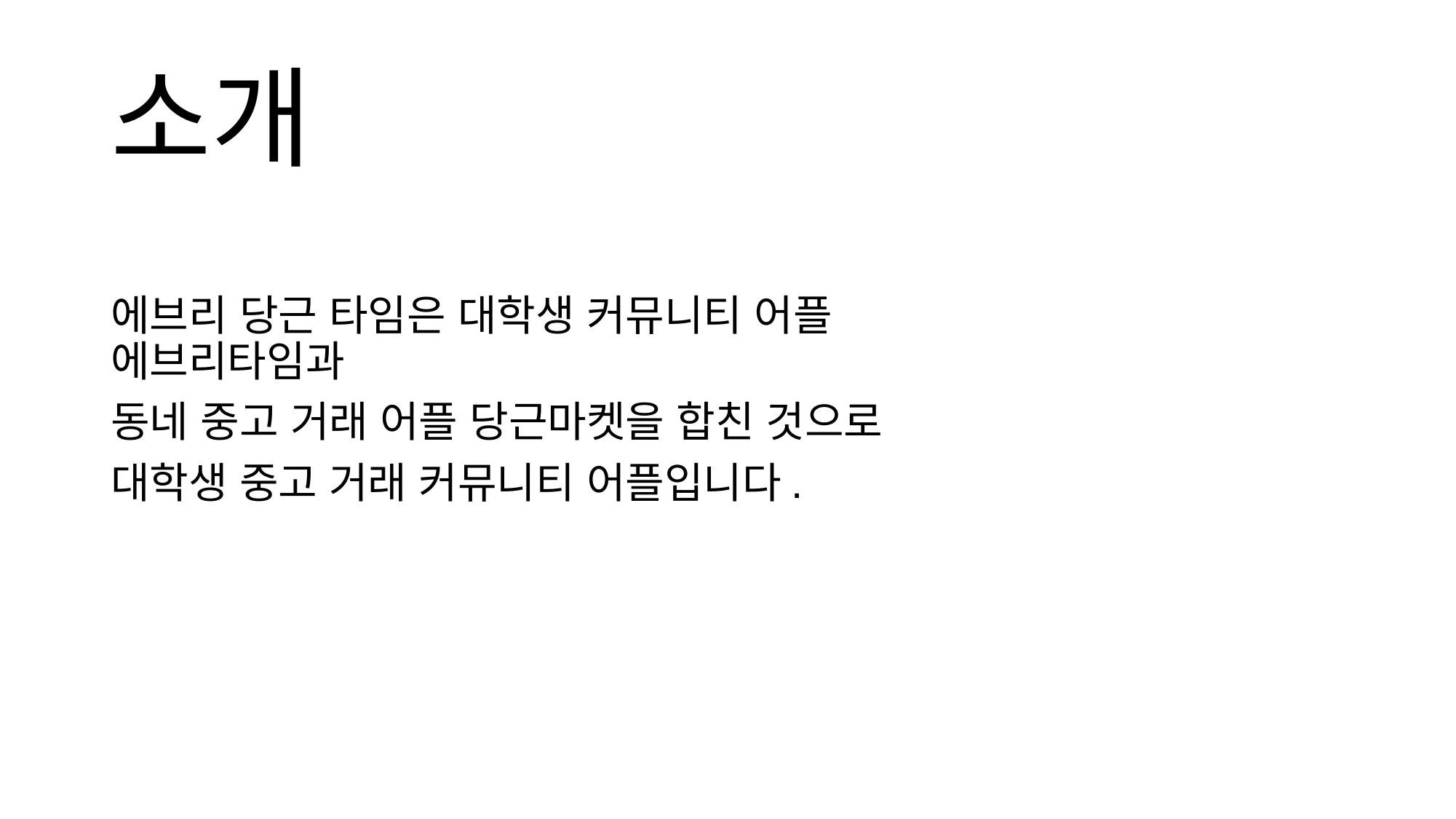

# 소개
에브리 당근 타임은 대학생 커뮤니티 어플 에브리타임과
동네 중고 거래 어플 당근마켓을 합친 것으로
대학생 중고 거래 커뮤니티 어플입니다.